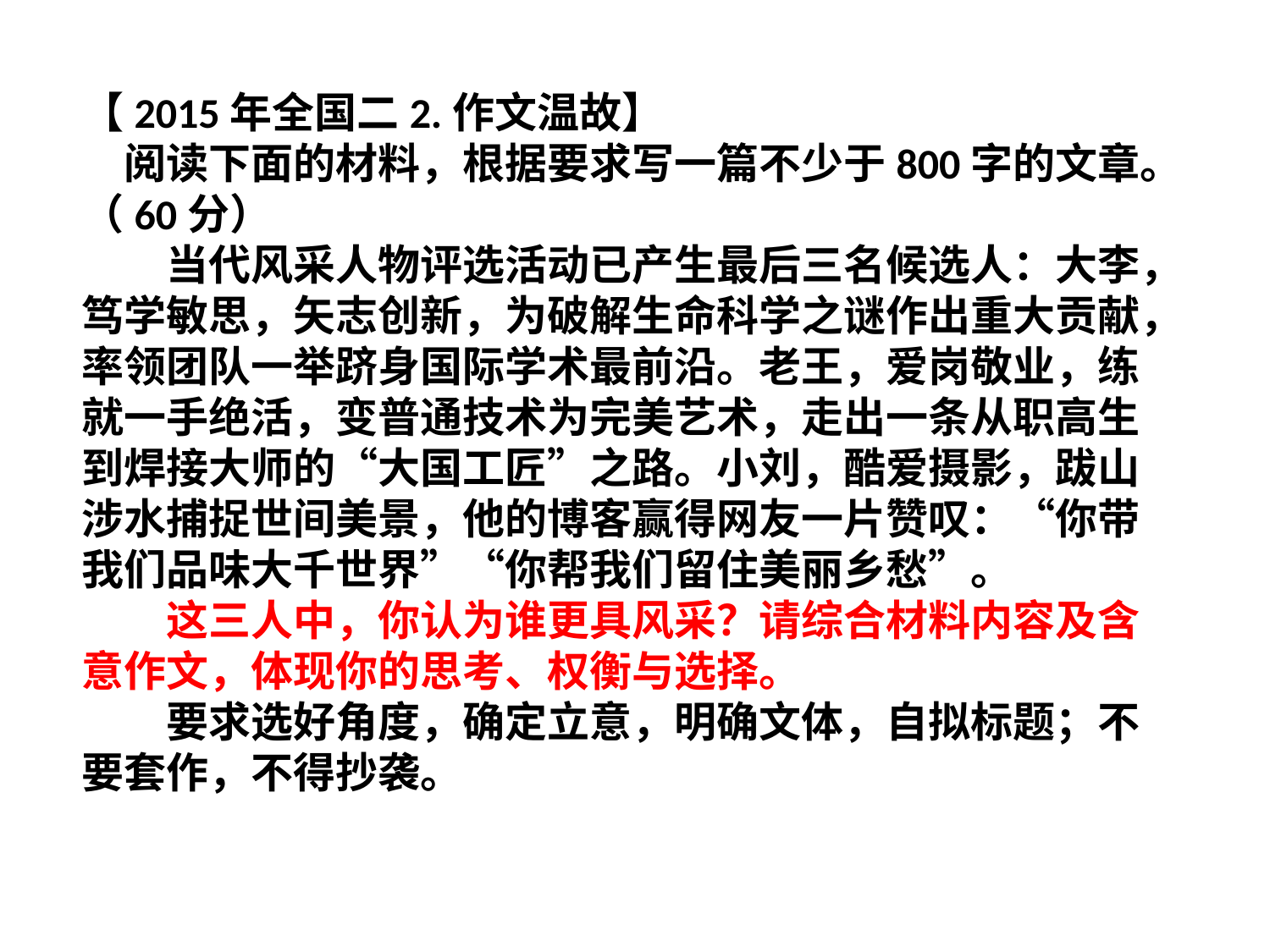

【2015年全国二2.作文温故】
　阅读下面的材料，根据要求写一篇不少于800字的文章。（60分）
　　当代风采人物评选活动已产生最后三名候选人：大李，笃学敏思，矢志创新，为破解生命科学之谜作出重大贡献，率领团队一举跻身国际学术最前沿。老王，爱岗敬业，练就一手绝活，变普通技术为完美艺术，走出一条从职高生到焊接大师的“大国工匠”之路。小刘，酷爱摄影，跋山涉水捕捉世间美景，他的博客赢得网友一片赞叹：“你带我们品味大千世界”“你帮我们留住美丽乡愁”。
　　这三人中，你认为谁更具风采？请综合材料内容及含意作文，体现你的思考、权衡与选择。
　　要求选好角度，确定立意，明确文体，自拟标题；不要套作，不得抄袭。